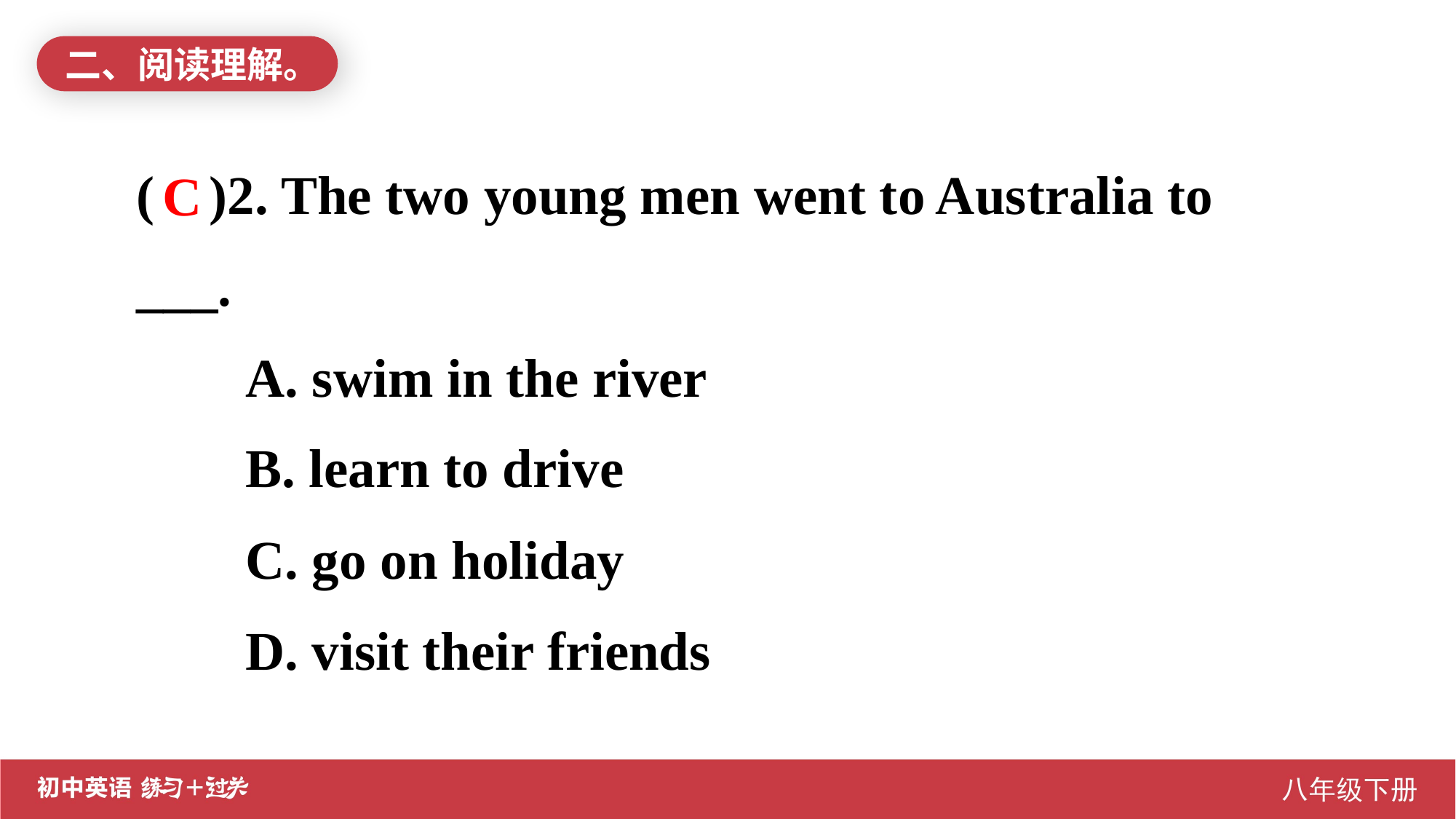

二、阅读理解。
(    )2. The two young men went to Australia to ___.
A. swim in the river
B. learn to drive
C. go on holiday
D. visit their friends
C